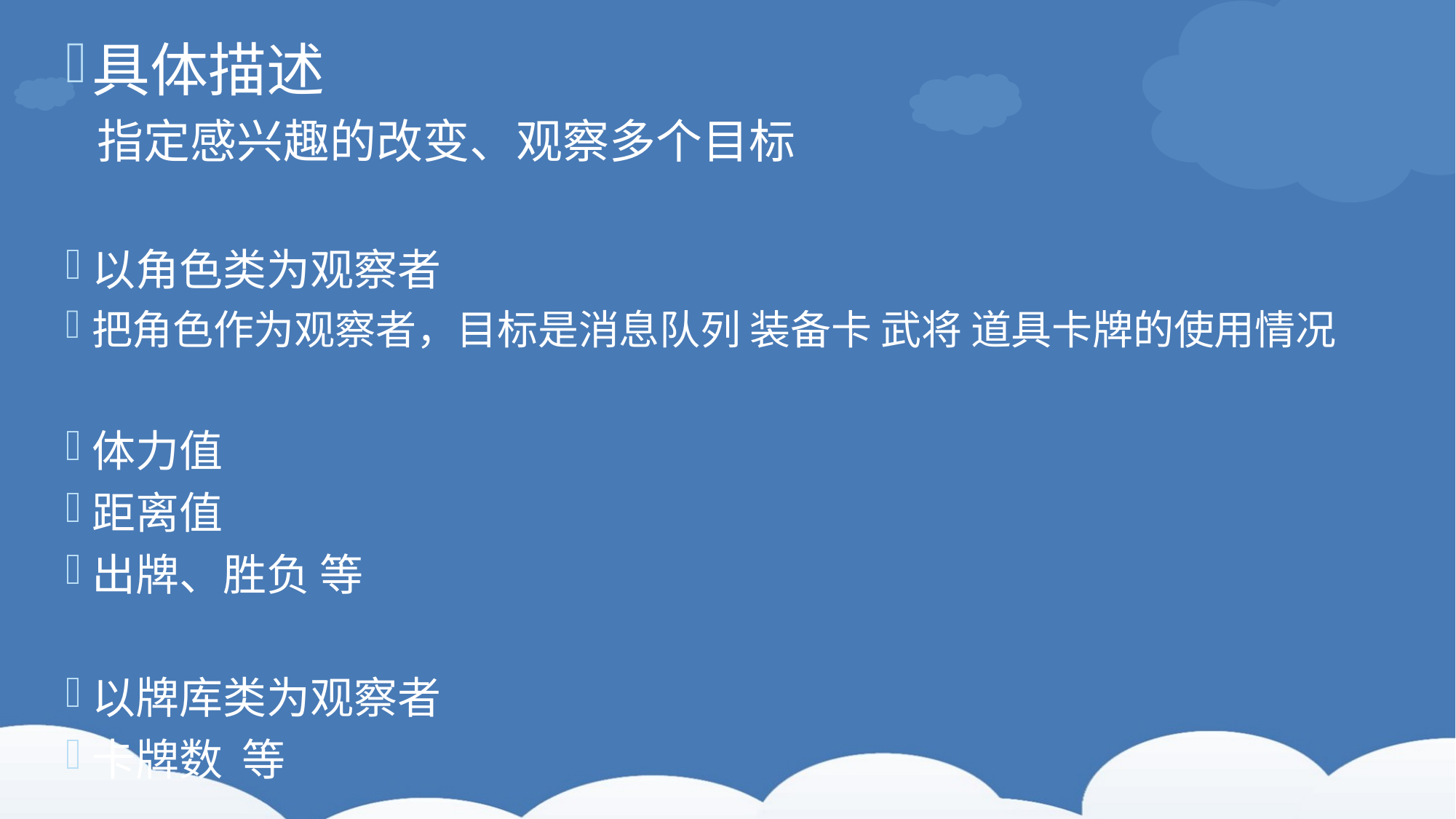

具体描述
  指定感兴趣的改变、观察多个目标

以角色类为观察者
把角色作为观察者，目标是消息队列 装备卡 武将 道具卡牌的使用情况

体力值
距离值
出牌、胜负 等

以牌库类为观察者
卡牌数  等